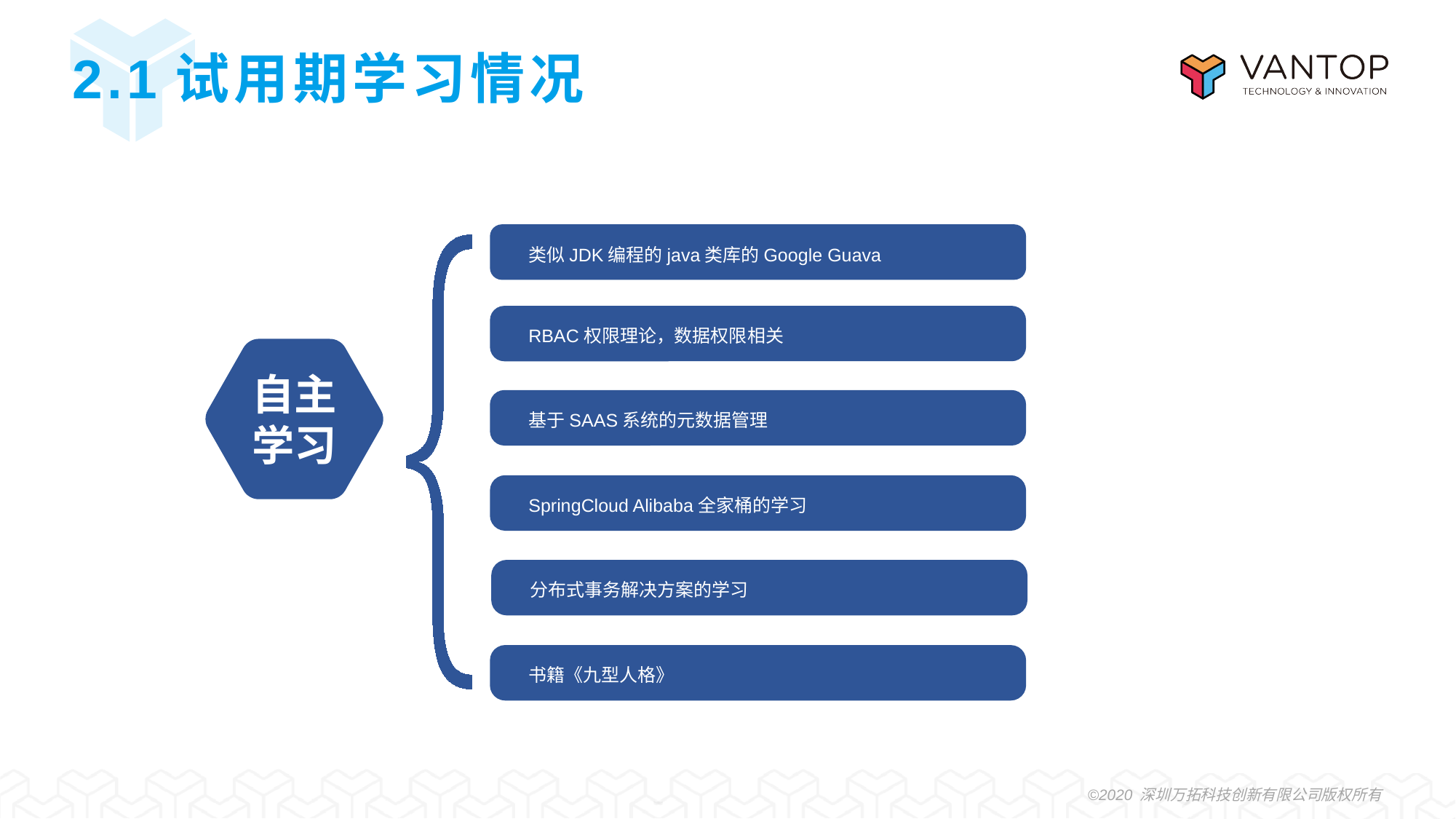

# 2.1试用期学习情况

类似JDK编程的java类库的Google Guava

RBAC权限理论，数据权限相关

自主学习

基于SAAS系统的元数据管理

SpringCloud Alibaba全家桶的学习

分布式事务解决方案的学习

书籍《九型人格》